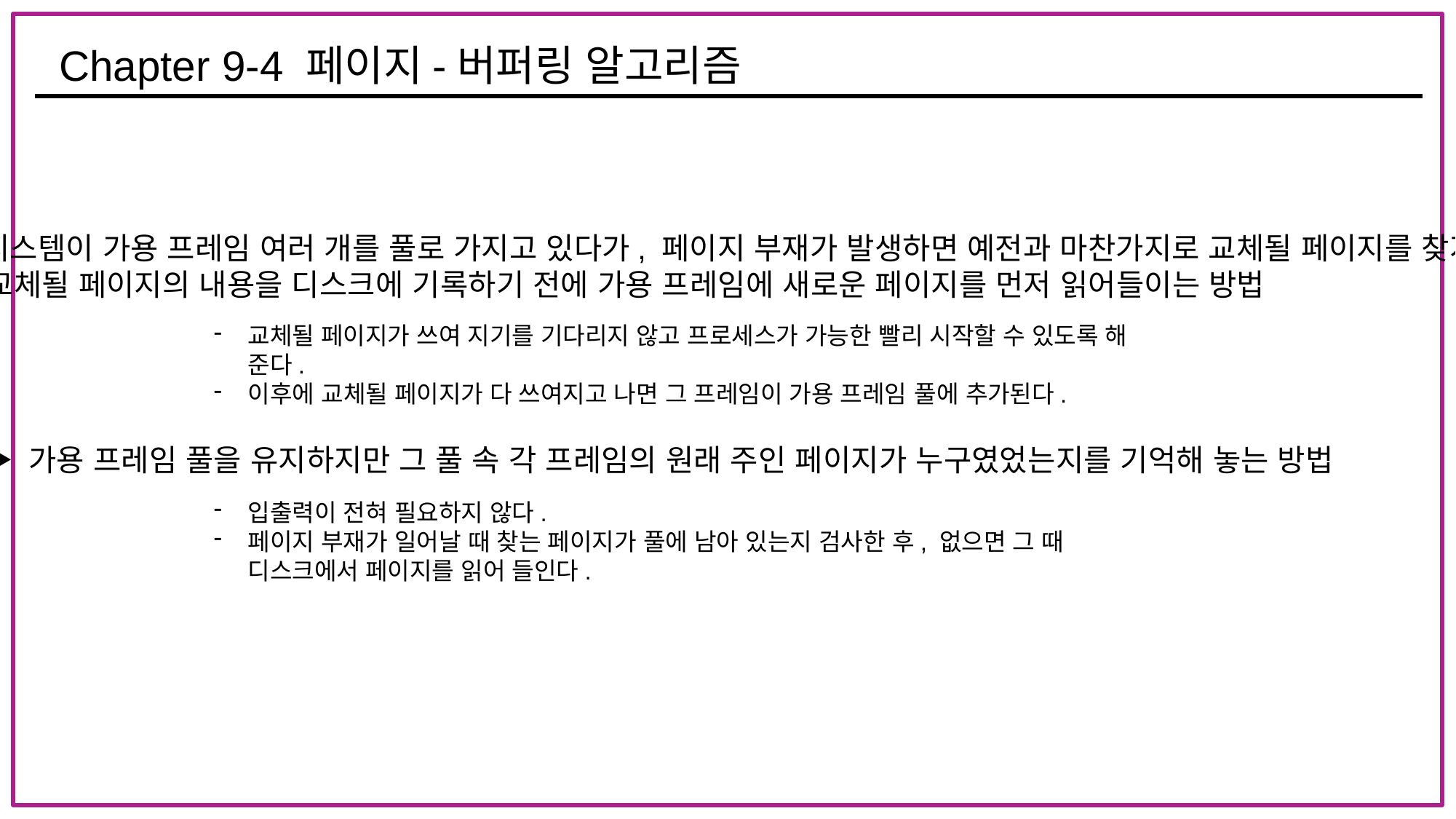

Chapter 9-4 페이지-버퍼링 알고리즘
▶ 시스템이 가용 프레임 여러 개를 풀로 가지고 있다가, 페이지 부재가 발생하면 예전과 마찬가지로 교체될 페이지를 찾지만,
     교체될 페이지의 내용을 디스크에 기록하기 전에 가용 프레임에 새로운 페이지를 먼저 읽어들이는 방법
교체될 페이지가 쓰여 지기를 기다리지 않고 프로세스가 가능한 빨리 시작할 수 있도록 해 준다.
이후에 교체될 페이지가 다 쓰여지고 나면 그 프레임이 가용 프레임 풀에 추가된다.
▶ 가용 프레임 풀을 유지하지만 그 풀 속 각 프레임의 원래 주인 페이지가 누구였었는지를 기억해 놓는 방법
입출력이 전혀 필요하지 않다.
페이지 부재가 일어날 때 찾는 페이지가 풀에 남아 있는지 검사한 후, 없으면 그 때 디스크에서 페이지를 읽어 들인다.